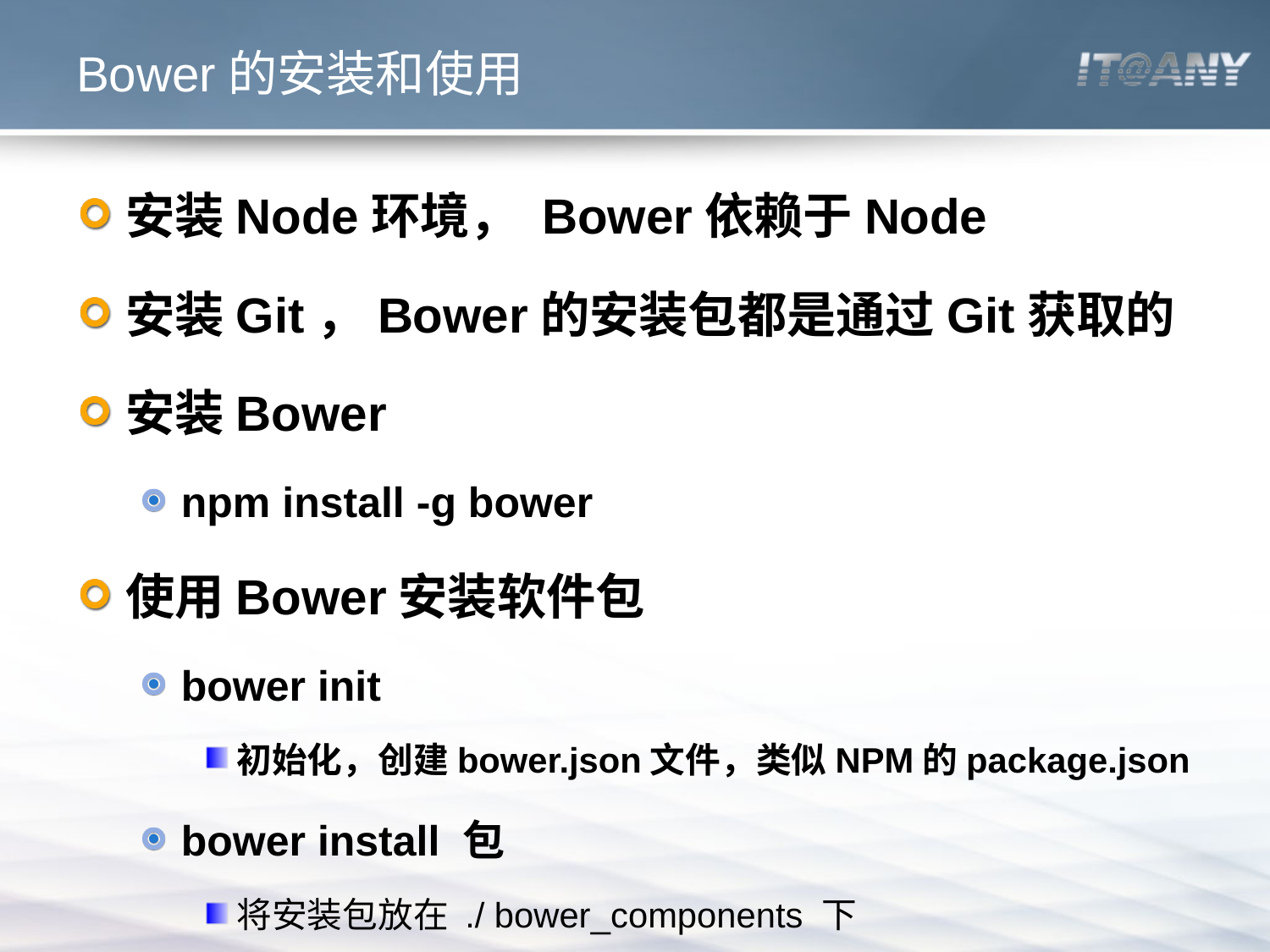

# Bower的安装和使用
安装Node环境， Bower依赖于Node
安装Git，Bower的安装包都是通过Git获取的
安装Bower
npm install -g bower
使用Bower安装软件包
bower init
初始化，创建bower.json文件，类似NPM的package.json
bower install 包
将安装包放在 ./ bower_components 下